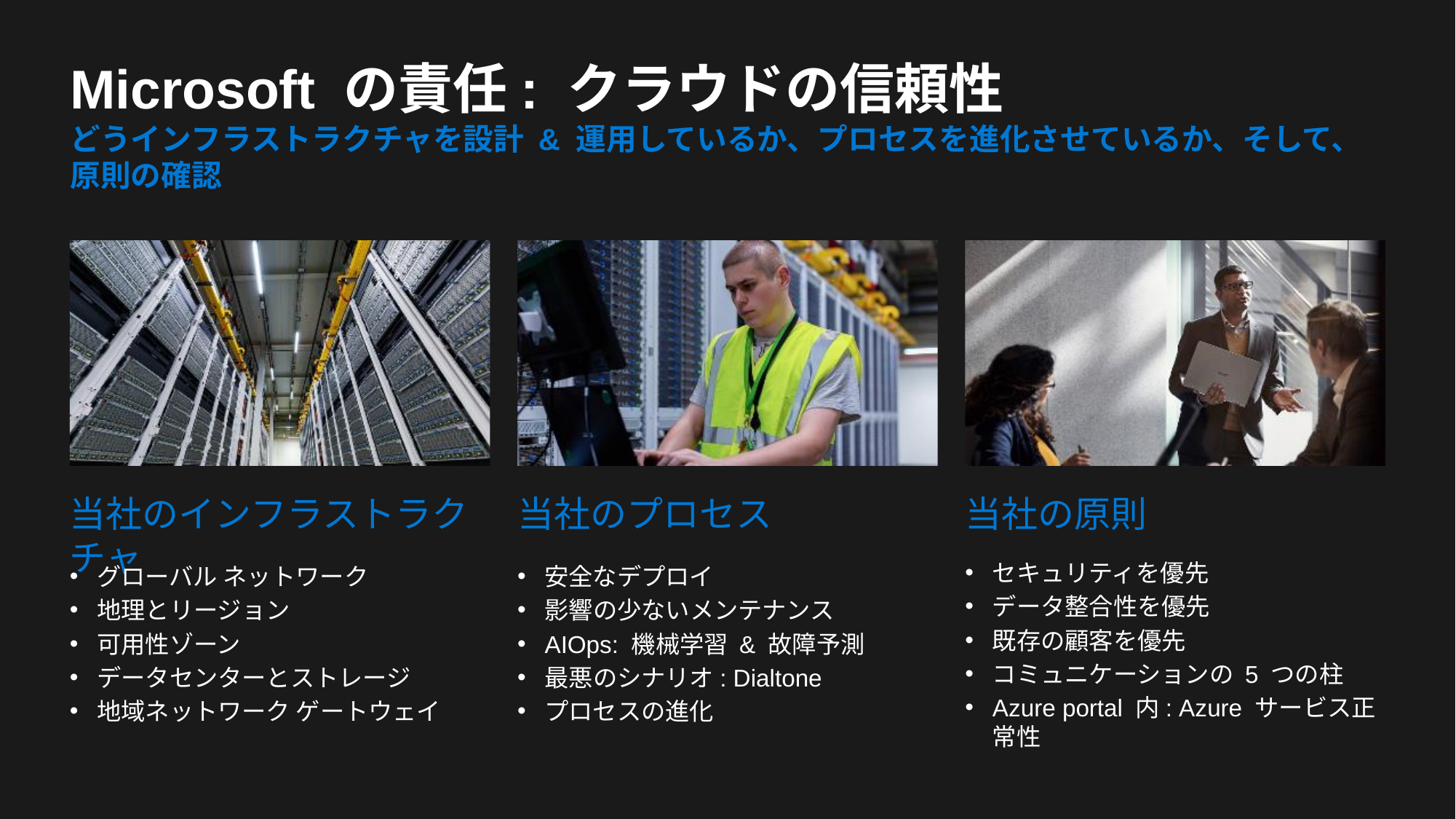

# Microsoft の責任: クラウドの信頼性 どうインフラストラクチャを設計 & 運用しているか、プロセスを進化させているか、そして、原則の確認

当社のインフラストラクチャ

グローバル ネットワーク
地理とリージョン
可用性ゾーン
データセンターとストレージ
地域ネットワーク ゲートウェイ
当社のプロセス

安全なデプロイ
影響の少ないメンテナンス
AIOps: 機械学習 & 故障予測
最悪のシナリオ: Dialtone
プロセスの進化
当社の原則

セキュリティを優先
データ整合性を優先
既存の顧客を優先
コミュニケーションの 5 つの柱
Azure portal 内: Azure サービス正常性